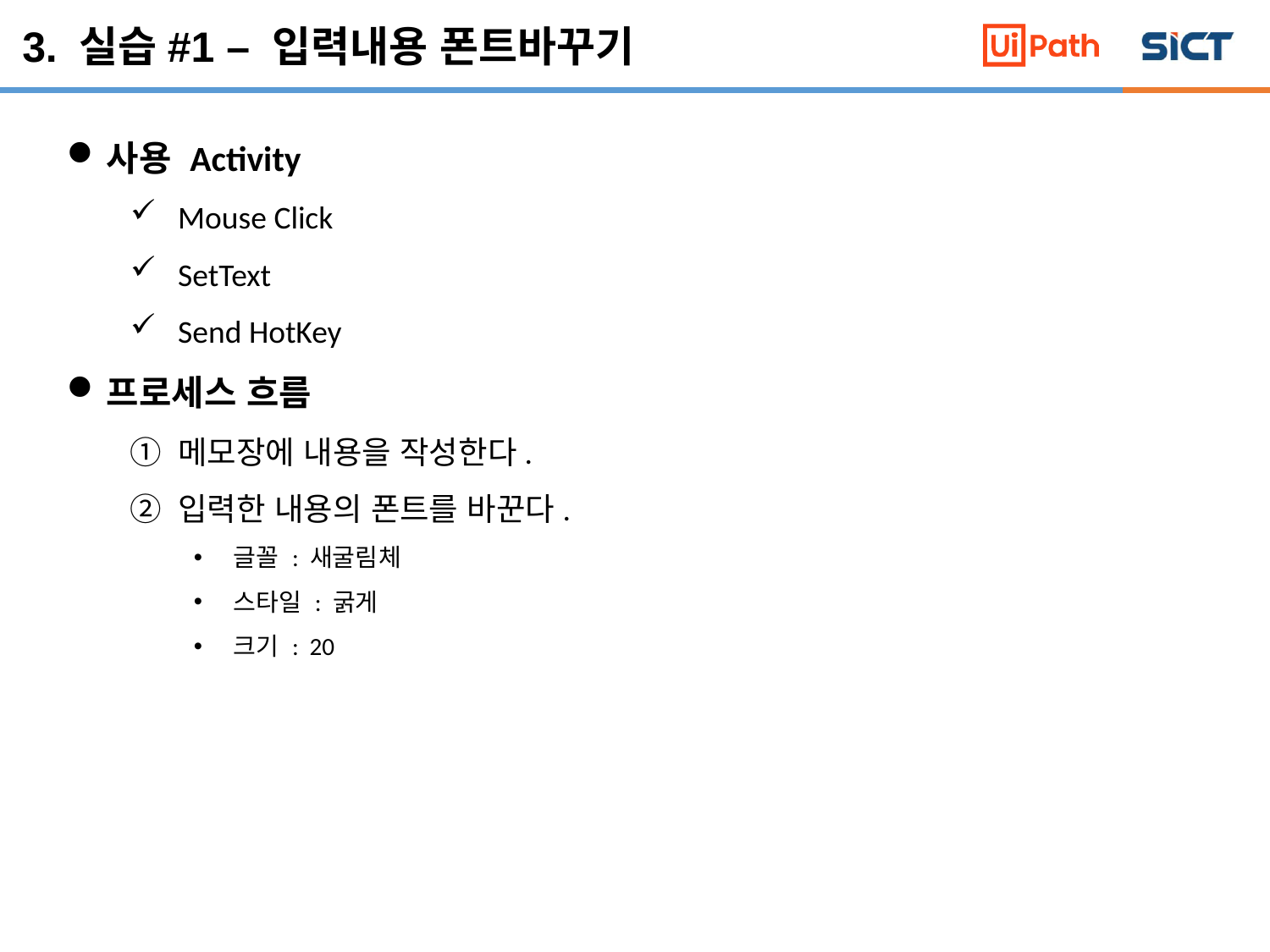

3. 실습#1 – 입력내용 폰트바꾸기
사용 Activity
Mouse Click
SetText
Send HotKey
프로세스 흐름
메모장에 내용을 작성한다.
입력한 내용의 폰트를 바꾼다.
글꼴 : 새굴림체
스타일 : 굵게
크기 :  20